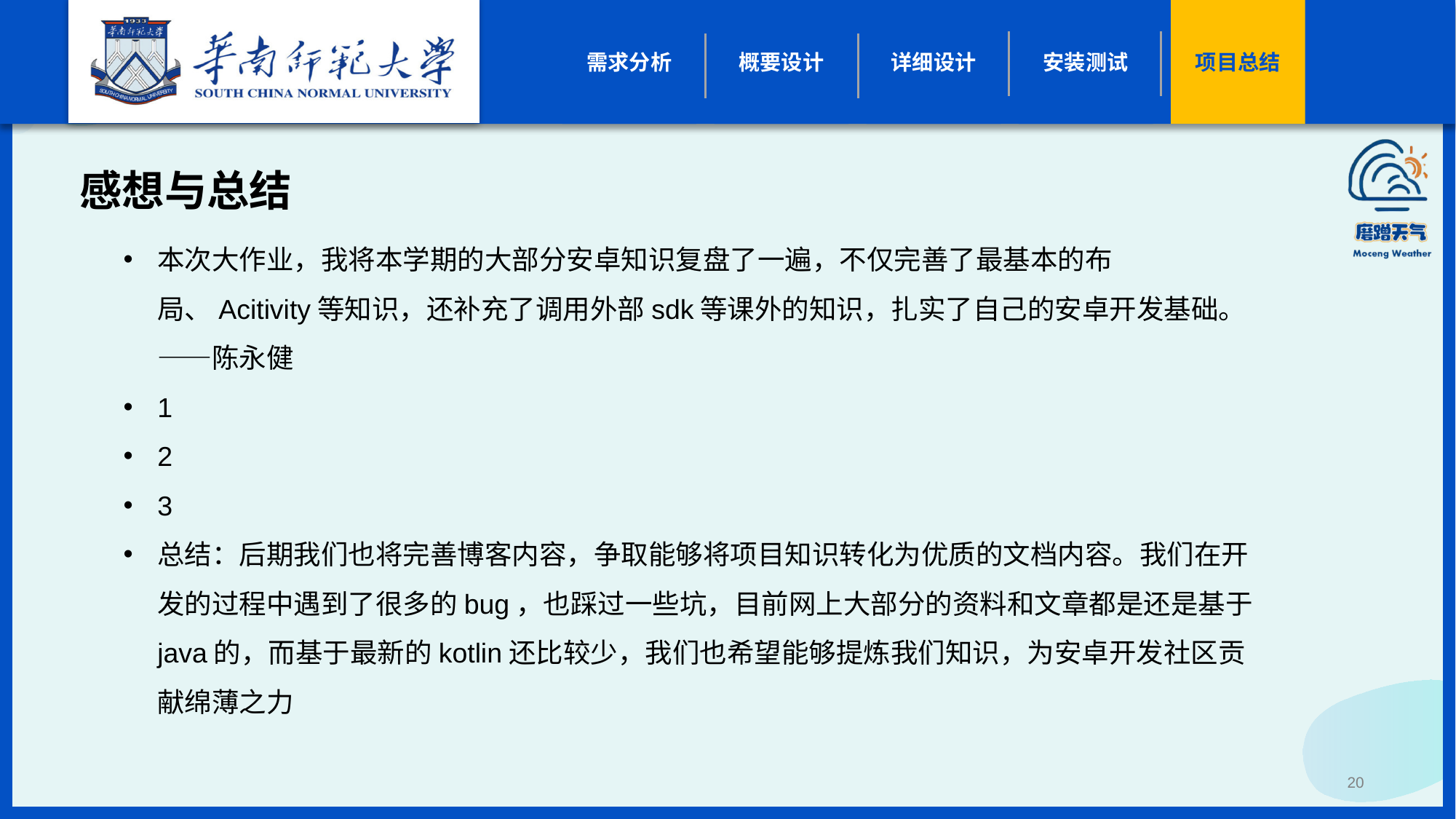

感想与总结
本次大作业，我将本学期的大部分安卓知识复盘了一遍，不仅完善了最基本的布局、Acitivity等知识，还补充了调用外部sdk等课外的知识，扎实了自己的安卓开发基础。——陈永健
1
2
3
总结：后期我们也将完善博客内容，争取能够将项目知识转化为优质的文档内容。我们在开发的过程中遇到了很多的bug，也踩过一些坑，目前网上大部分的资料和文章都是还是基于java的，而基于最新的kotlin还比较少，我们也希望能够提炼我们知识，为安卓开发社区贡献绵薄之力
20